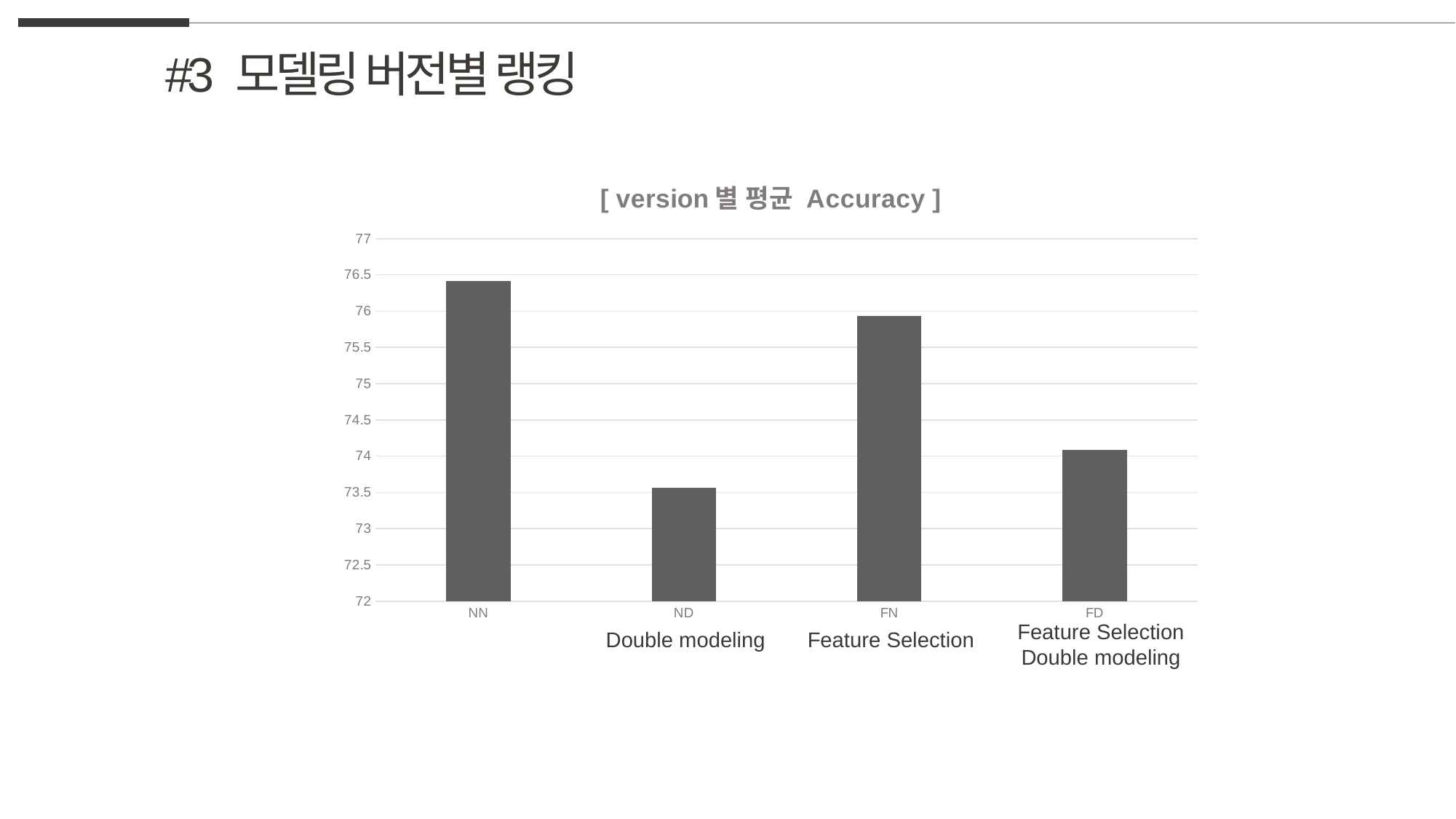

#3 모델링 버전별 랭킹

### Chart: [ version별 평균 Accuracy ]

| Category |  |
|---|---|
| NN | 76.411986185563 |
| ND | 73.5627820391693 |
| FN | 75.9308943267532 |
| FD | 74.0842177093156 |
Feature Selection Double modeling
Feature Selection
Double modeling